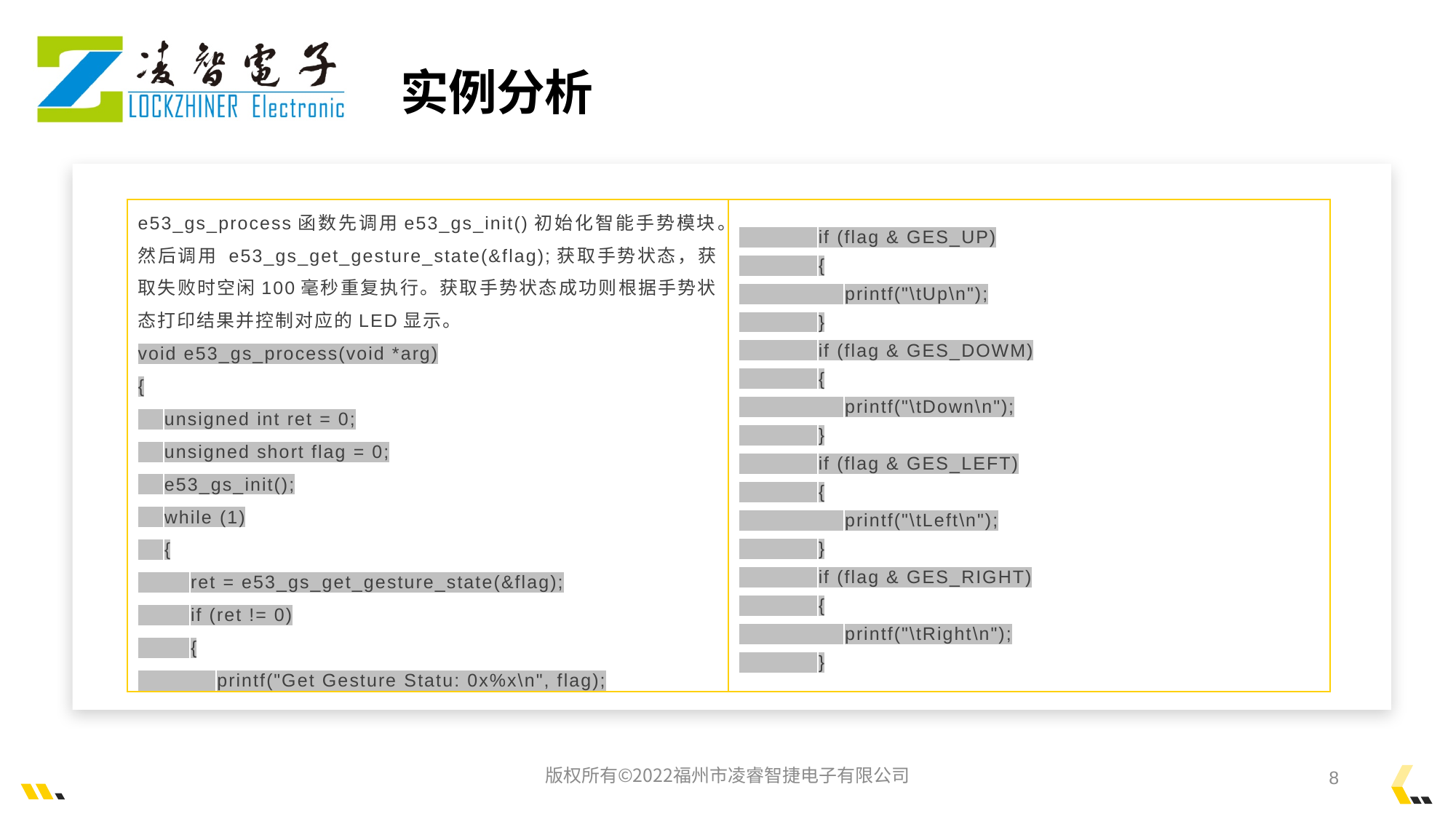

实例分析

e53_gs_process函数先调用e53_gs_init()初始化智能手势模块。然后调用 e53_gs_get_gesture_state(&flag);获取手势状态，获取失败时空闲100毫秒重复执行。获取手势状态成功则根据手势状态打印结果并控制对应的LED显示。
void e53_gs_process(void *arg)
{
    unsigned int ret = 0;
    unsigned short flag = 0;
    e53_gs_init();
    while (1)
    {
        ret = e53_gs_get_gesture_state(&flag);
        if (ret != 0)
        {
            printf("Get Gesture Statu: 0x%x\n", flag);
            if (flag & GES_UP)
            {
                printf("\tUp\n");
            }
            if (flag & GES_DOWM)
            {
                printf("\tDown\n");
            }
            if (flag & GES_LEFT)
            {
                printf("\tLeft\n");
            }
            if (flag & GES_RIGHT)
            {
                printf("\tRight\n");
            }
版权所有©2022福州市凌睿智捷电子有限公司
8